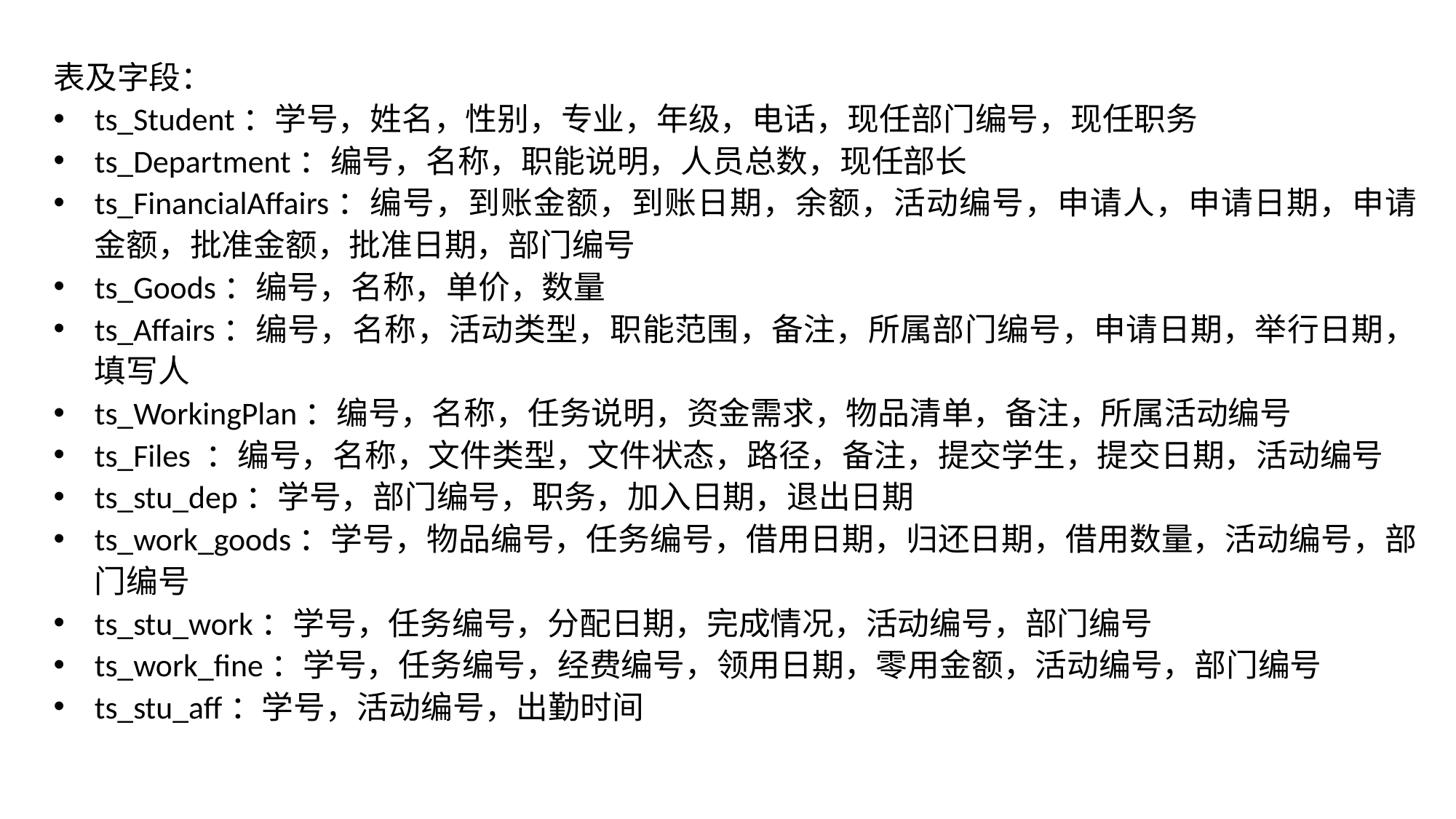

表及字段：
ts_Student：学号，姓名，性别，专业，年级，电话，现任部门编号，现任职务
ts_Department：编号，名称，职能说明，人员总数，现任部长
ts_FinancialAffairs：编号，到账金额，到账日期，余额，活动编号，申请人，申请日期，申请金额，批准金额，批准日期，部门编号
ts_Goods：编号，名称，单价，数量
ts_Affairs：编号，名称，活动类型，职能范围，备注，所属部门编号，申请日期，举行日期，填写人
ts_WorkingPlan：编号，名称，任务说明，资金需求，物品清单，备注，所属活动编号
ts_Files ：编号，名称，文件类型，文件状态，路径，备注，提交学生，提交日期，活动编号
ts_stu_dep：学号，部门编号，职务，加入日期，退出日期
ts_work_goods：学号，物品编号，任务编号，借用日期，归还日期，借用数量，活动编号，部门编号
ts_stu_work：学号，任务编号，分配日期，完成情况，活动编号，部门编号
ts_work_fine：学号，任务编号，经费编号，领用日期，零用金额，活动编号，部门编号
ts_stu_aff：学号，活动编号，出勤时间